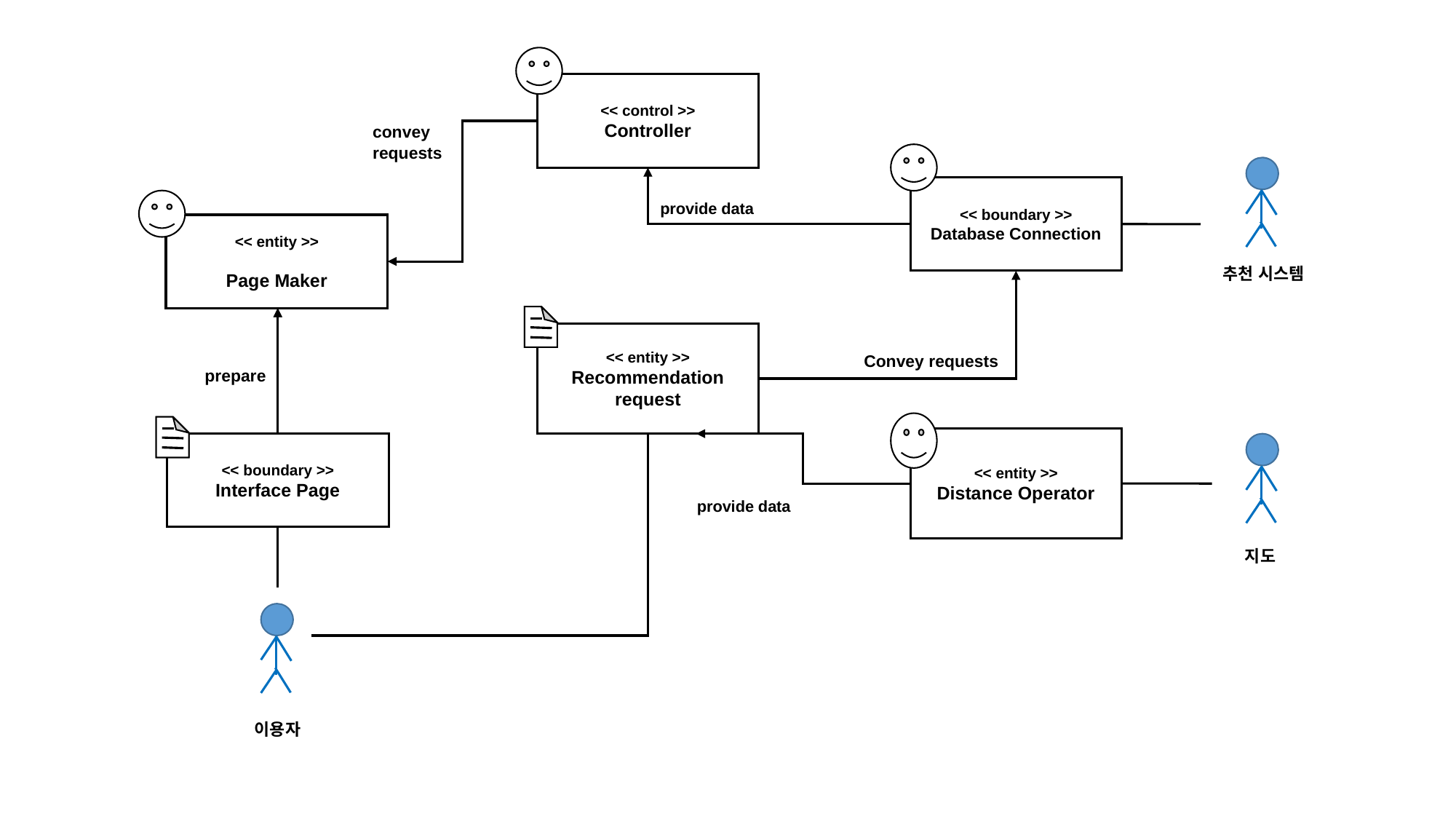

<< control >>
Controller
convey
requests

추천 시스템
<< boundary >>
Database Connection

provide data
<< entity >>

Page Maker

<< entity >>
Recommendation request
Convey requests
prepare

<< entity >>
Distance Operator

지도
<< boundary >>
Interface Page
provide data

이용자